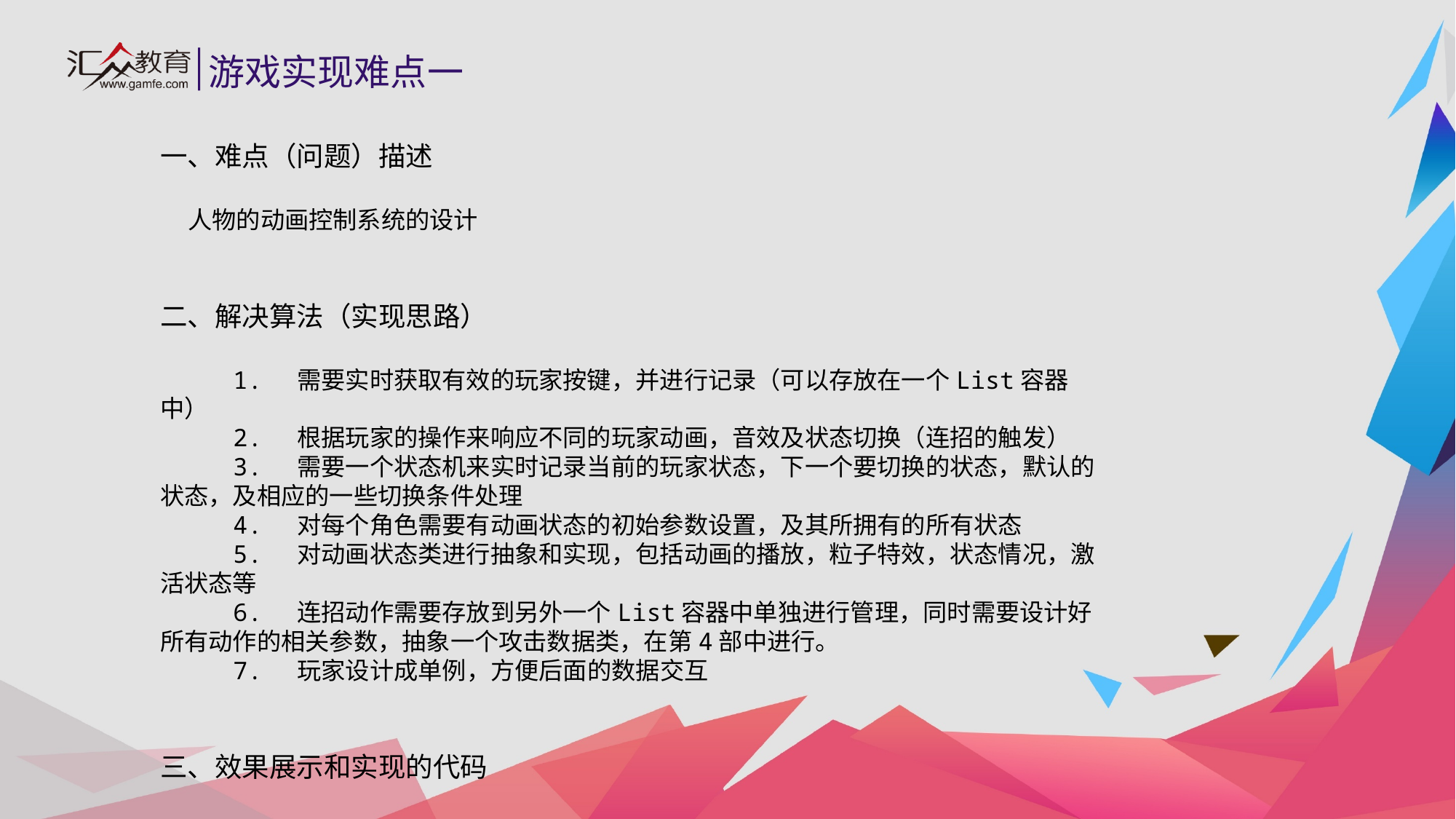

游戏实现难点一

一、难点（问题）描述

    人物的动画控制系统的设计

二、解决算法（实现思路）

     1.  需要实时获取有效的玩家按键，并进行记录（可以存放在一个List容器中）
     2.  根据玩家的操作来响应不同的玩家动画，音效及状态切换（连招的触发）
     3.  需要一个状态机来实时记录当前的玩家状态，下一个要切换的状态，默认的状态，及相应的一些切换条件处理
     4.  对每个角色需要有动画状态的初始参数设置，及其所拥有的所有状态
     5.  对动画状态类进行抽象和实现，包括动画的播放，粒子特效，状态情况，激活状态等
     6.  连招动作需要存放到另外一个List容器中单独进行管理，同时需要设计好所有动作的相关参数，抽象一个攻击数据类，在第4部中进行。
     7.  玩家设计成单例，方便后面的数据交互

三、效果展示和实现的代码